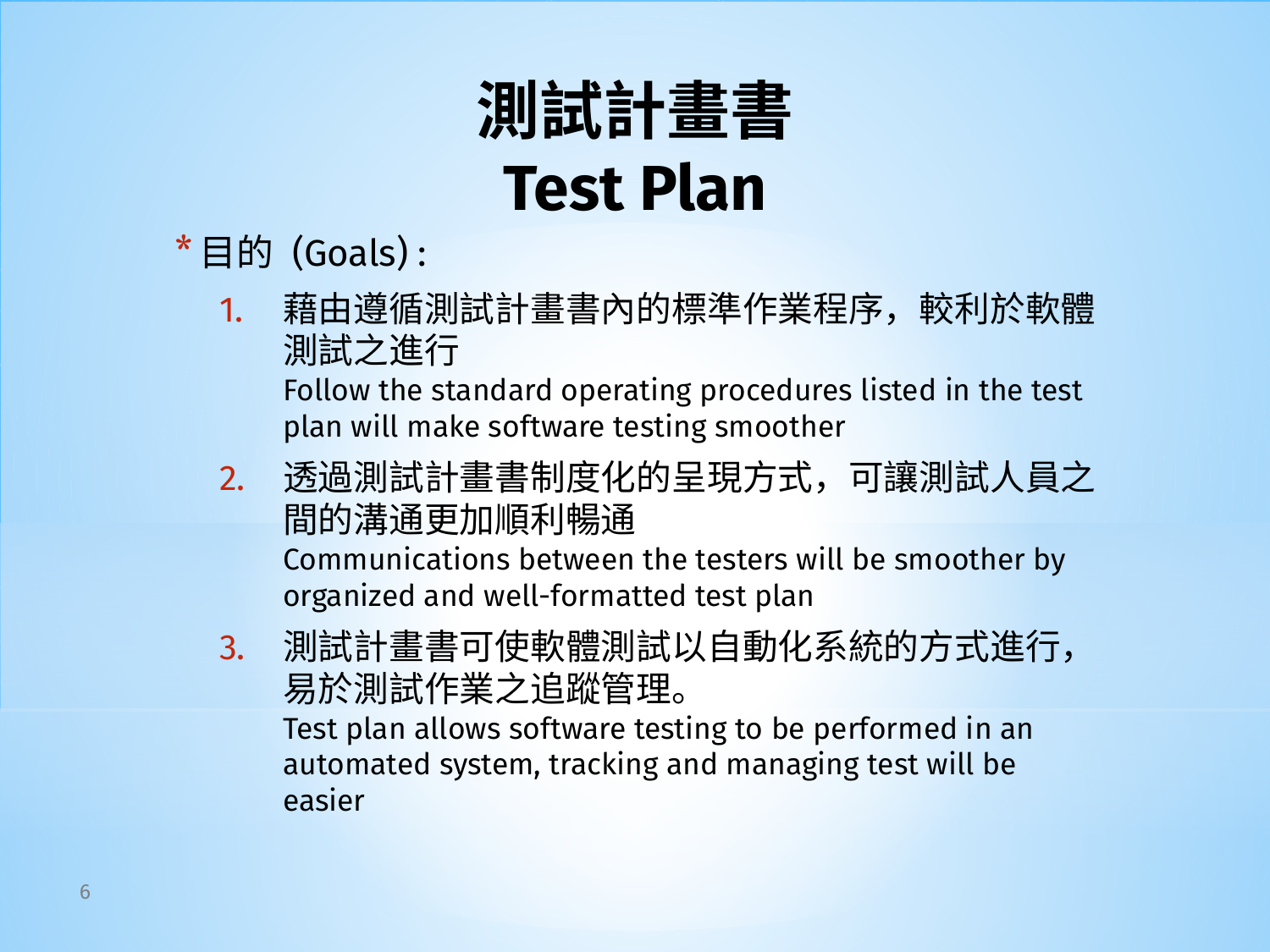

# 測試計畫書
Test Plan
目的 (Goals) :
藉由遵循測試計畫書內的標準作業程序，較利於軟體測試之進行
Follow the standard operating procedures listed in the test plan will make software testing smoother
透過測試計畫書制度化的呈現方式，可讓測試人員之間的溝通更加順利暢通
Communications between the testers will be smoother by organized and well-formatted test plan
測試計畫書可使軟體測試以自動化系統的方式進行，易於測試作業之追蹤管理。
Test plan allows software testing to be performed in an automated system, tracking and managing test will be easier
6